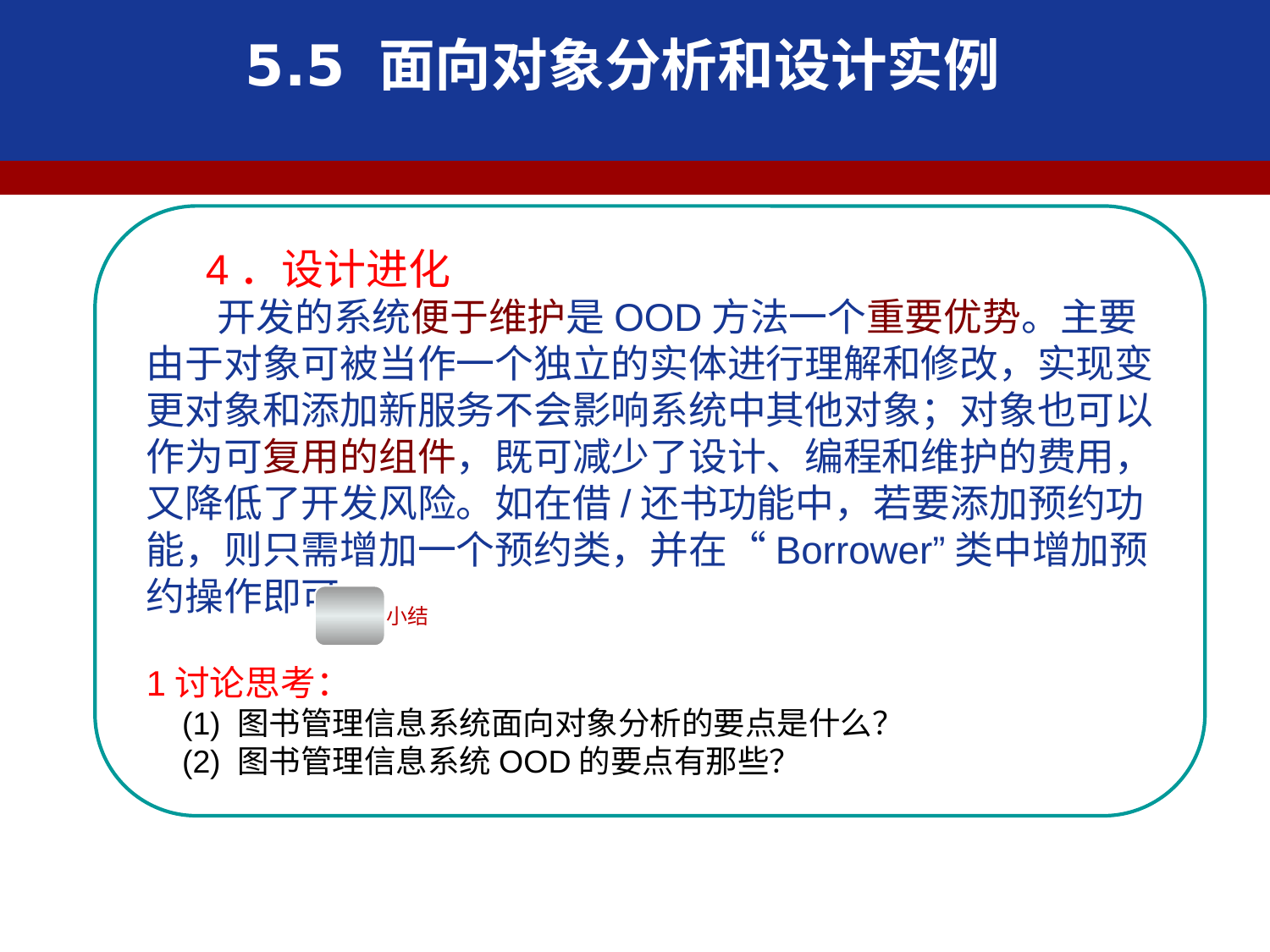

5.5 面向对象分析和设计实例

     4．设计进化
        开发的系统便于维护是OOD方法一个重要优势。主要由于对象可被当作一个独立的实体进行理解和修改，实现变更对象和添加新服务不会影响系统中其他对象；对象也可以作为可复用的组件，既可减少了设计、编程和维护的费用，又降低了开发风险。如在借/还书功能中，若要添加预约功能，则只需增加一个预约类，并在“Borrower”类中增加预约操作即可。

1讨论思考：
    (1) 图书管理信息系统面向对象分析的要点是什么？
    (2) 图书管理信息系统OOD的要点有那些？

小结